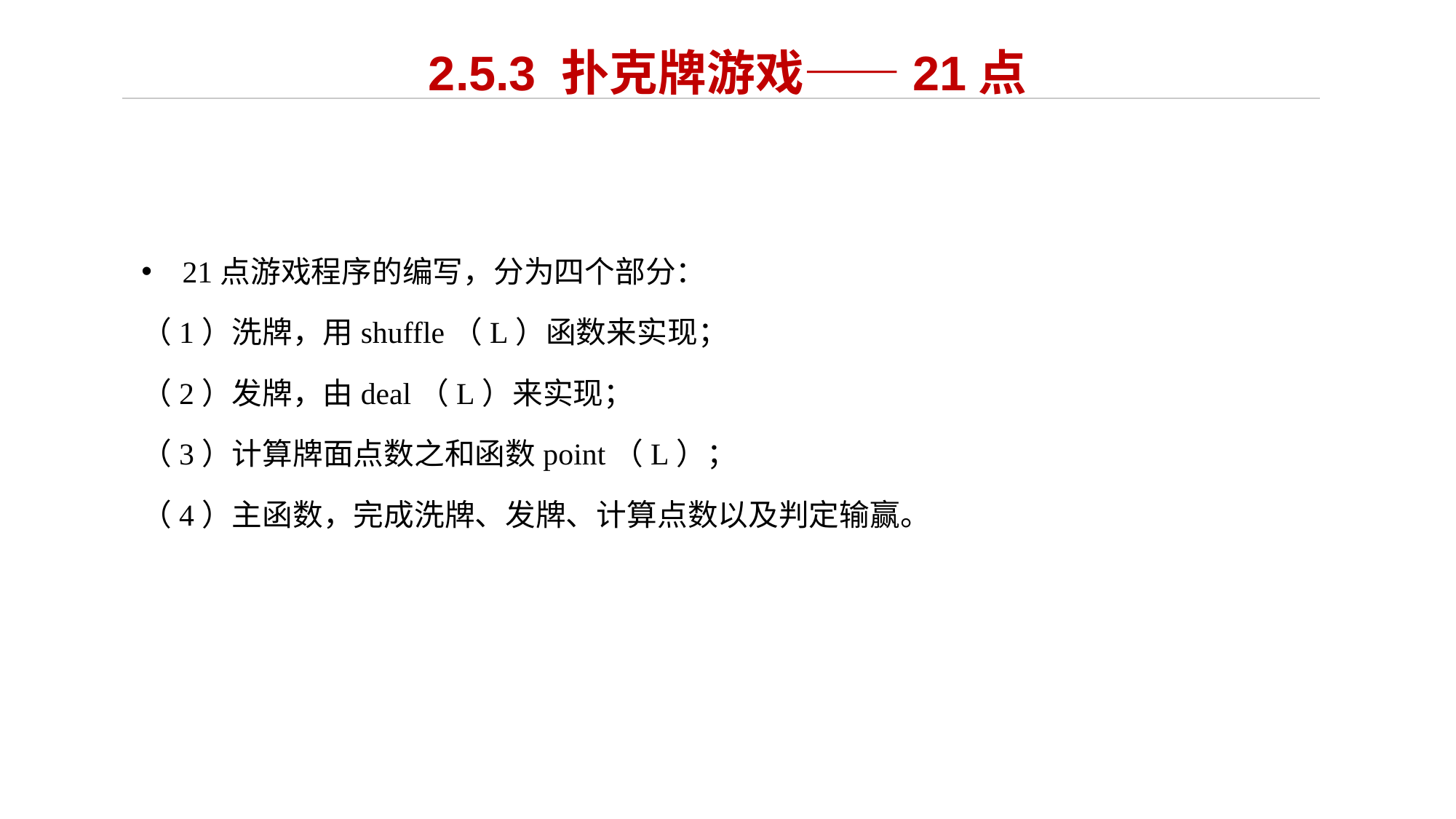

# 2.5.3 扑克牌游戏——21点
21点游戏程序的编写，分为四个部分：

（1）洗牌，用shuffle（L）函数来实现；

（2）发牌，由deal（L）来实现；

（3）计算牌面点数之和函数point（L）；

（4）主函数，完成洗牌、发牌、计算点数以及判定输赢。